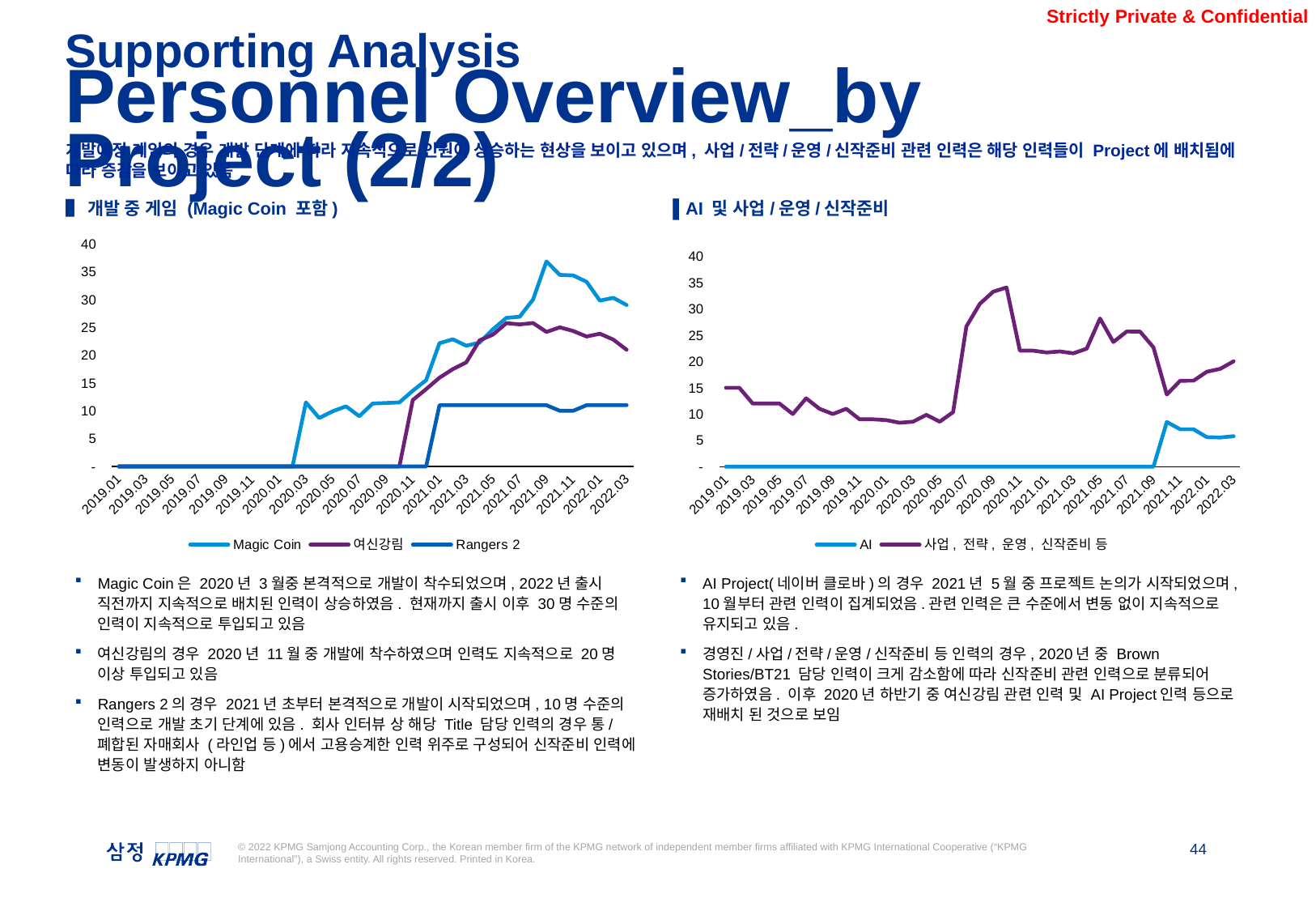

Supporting Analysis
Personnel Overview_by Project (2/2)
개발예정 게임의 경우 개발 단계에 따라 지속적으로 인원이 상승하는 현상을 보이고 있으며, 사업/전략/운영/신작준비 관련 인력은 해당 인력들이 Project에 배치됨에 따라 증감을 보이고 있음
▌개발 중 게임 (Magic Coin 포함)
▌AI 및 사업/운영/신작준비

### Chart

| Category | Magic Coin | 여신강림 | Rangers 2 |
|---|---|---|---|
| 2019.01 | 0.0 | 0.0 | 0.0 |
| 2019.02 | 0.0 | 0.0 | 0.0 |
| 2019.03 | 0.0 | 0.0 | 0.0 |
| 2019.04 | 0.0 | 0.0 | 0.0 |
| 2019.05 | 0.0 | 0.0 | 0.0 |
| 2019.06 | 0.0 | 0.0 | 0.0 |
| 2019.07 | 0.0 | 0.0 | 0.0 |
| 2019.08 | 0.0 | 0.0 | 0.0 |
| 2019.09 | 0.0 | 0.0 | 0.0 |
| 2019.10 | 0.0 | 0.0 | 0.0 |
| 2019.11 | 0.0 | 0.0 | 0.0 |
| 2019.12 | 0.0 | 0.0 | 0.0 |
| 2020.01 | 0.0 | 0.0 | 0.0 |
| 2020.02 | 0.0 | 0.0 | 0.0 |
| 2020.03 | 11.5 | 0.0 | 0.0 |
| 2020.04 | 8.7 | 0.0 | 0.0 |
| 2020.05 | 9.9 | 0.0 | 0.0 |
| 2020.06 | 10.8 | 0.0 | 0.0 |
| 2020.07 | 9.020000000000001 | 0.0 | 0.0 |
| 2020.08 | 11.3 | 0.0 | 0.0 |
| 2020.09 | 11.4 | 0.0 | 0.0 |
| 2020.10 | 11.5 | 0.0 | 0.0 |
| 2020.11 | 13.600000000000001 | 11.93 | 0.0 |
| 2020.12 | 15.5 | 13.900000000000002 | 0.0 |
| 2021.01 | 22.15 | 15.95 | 11.0 |
| 2021.02 | 22.85 | 17.5 | 11.0 |
| 2021.03 | 21.7 | 18.7 | 11.0 |
| 2021.04 | 22.25 | 22.66 | 11.0 |
| 2021.05 | 24.65 | 23.69 | 11.0 |
| 2021.06 | 26.7 | 25.75 | 11.0 |
| 2021.07 | 26.9 | 25.52 | 11.0 |
| 2021.08 | 30.0 | 25.77 | 11.0 |
| 2021.09 | 36.84 | 24.17 | 11.0 |
| 2021.10 | 34.42 | 25.0 | 10.0 |
| 2021.11 | 34.32 | 24.34 | 10.0 |
| 2021.12 | 33.18 | 23.35 | 11.0 |
| 2022.01 | 29.799999999999997 | 23.849999999999998 | 11.0 |
| 2022.02 | 30.3 | 22.799999999999997 | 11.0 |
| 2022.03 | 29.009999999999998 | 20.97 | 11.0 |

### Chart

| Category | AI | 사업, 전략, 운영, 신작준비 등 |
|---|---|---|
| 2019.01 | 0.0 | 15.0 |
| 2019.02 | 0.0 | 15.0 |
| 2019.03 | 0.0 | 12.0 |
| 2019.04 | 0.0 | 11.999999999999972 |
| 2019.05 | 0.0 | 12.0 |
| 2019.06 | 0.0 | 10.0 |
| 2019.07 | 0.0 | 13.0 |
| 2019.08 | 0.0 | 11.0 |
| 2019.09 | 0.0 | 10.0 |
| 2019.10 | 0.0 | 11.0 |
| 2019.11 | 0.0 | 9.0 |
| 2019.12 | 0.0 | 9.0 |
| 2020.01 | 0.0 | 8.849999999999994 |
| 2020.02 | 0.0 | 8.350000000000023 |
| 2020.03 | 0.0 | 8.550000000000011 |
| 2020.04 | 0.0 | 9.849999999999994 |
| 2020.05 | 0.0 | 8.549999999999983 |
| 2020.06 | 0.0 | 10.349999999999994 |
| 2020.07 | 0.0 | 26.660000000000025 |
| 2020.08 | 0.0 | 30.939999999999998 |
| 2020.09 | 0.0 | 33.25 |
| 2020.10 | 0.0 | 34.05999999999999 |
| 2020.11 | 0.0 | 22.069999999999993 |
| 2020.12 | 0.0 | 22.05000000000001 |
| 2021.01 | 0.0 | 21.700000000000017 |
| 2021.02 | 0.0 | 21.900000000000006 |
| 2021.03 | 0.0 | 21.549999999999983 |
| 2021.04 | 0.0 | 22.419999999999987 |
| 2021.05 | 0.0 | 28.159999999999997 |
| 2021.06 | 0.0 | 23.689999999999998 |
| 2021.07 | 0.0 | 25.689999999999998 |
| 2021.08 | 0.0 | 25.669999999999987 |
| 2021.09 | 0.0 | 22.680000000000007 |
| 2021.10 | 8.49 | 13.71999999999997 |
| 2021.11 | 7.1 | 16.330000000000013 |
| 2021.12 | 7.1 | 16.340000000000032 |
| 2022.01 | 5.6 | 18.05000000000001 |
| 2022.02 | 5.55 | 18.600000000000023 |
| 2022.03 | 5.779999999999999 | 20.03 |
Magic Coin은 2020년 3월중 본격적으로 개발이 착수되었으며, 2022년 출시 직전까지 지속적으로 배치된 인력이 상승하였음. 현재까지 출시 이후 30명 수준의 인력이 지속적으로 투입되고 있음
여신강림의 경우 2020년 11월 중 개발에 착수하였으며 인력도 지속적으로 20명 이상 투입되고 있음
Rangers 2의 경우 2021년 초부터 본격적으로 개발이 시작되었으며, 10명 수준의 인력으로 개발 초기 단계에 있음. 회사 인터뷰 상 해당 Title 담당 인력의 경우 통/폐합된 자매회사 (라인업 등)에서 고용승계한 인력 위주로 구성되어 신작준비 인력에 변동이 발생하지 아니함
AI Project(네이버 클로바)의 경우 2021년 5월 중 프로젝트 논의가 시작되었으며, 10월부터 관련 인력이 집계되었음.관련 인력은 큰 수준에서 변동 없이 지속적으로 유지되고 있음.
경영진/사업/전략/운영/신작준비 등 인력의 경우, 2020년 중 Brown Stories/BT21 담당 인력이 크게 감소함에 따라 신작준비 관련 인력으로 분류되어 증가하였음. 이후 2020년 하반기 중 여신강림 관련 인력 및 AI Project인력 등으로 재배치 된 것으로 보임